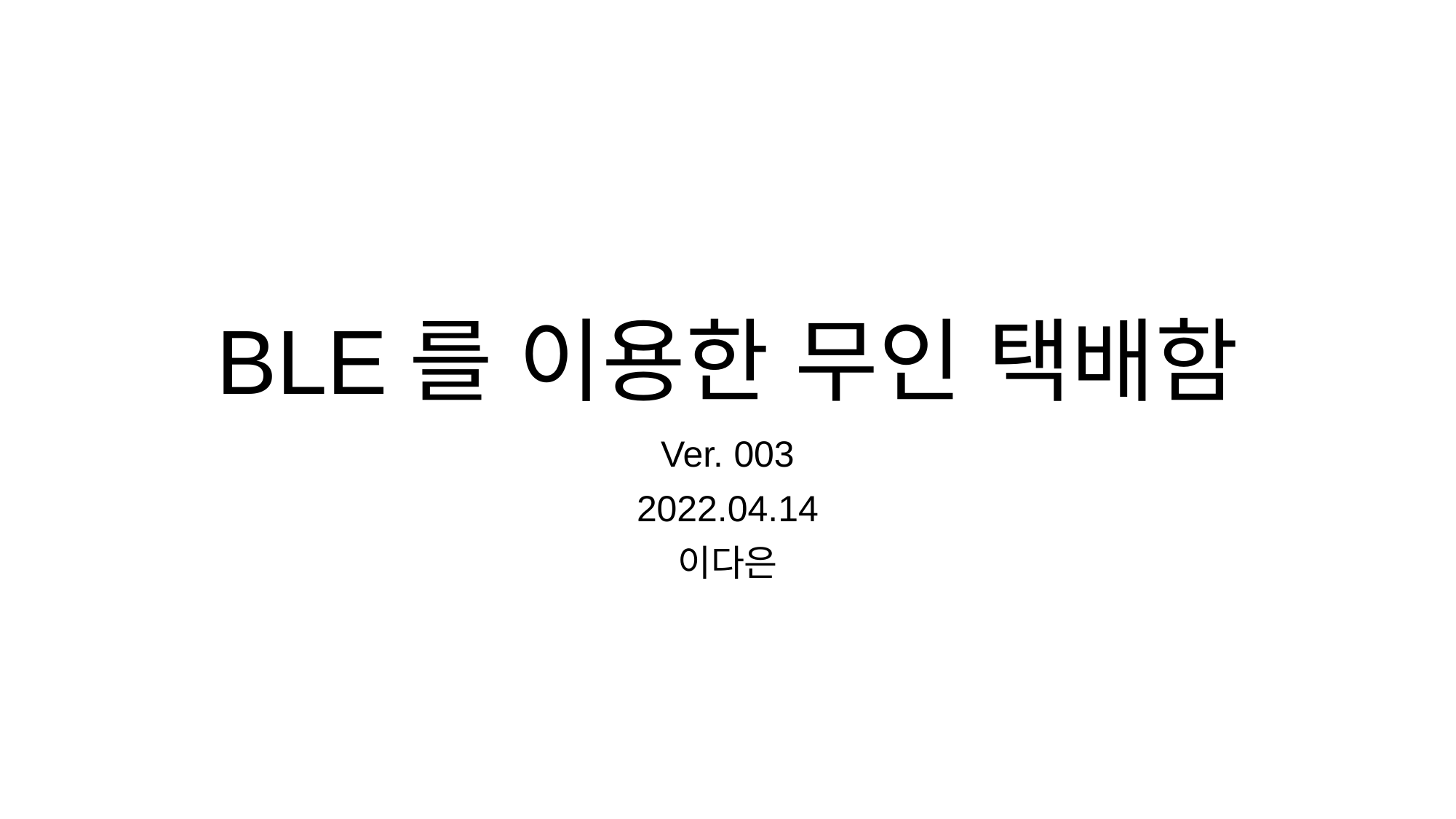

# BLE를 이용한 무인 택배함
Ver. 003
2022.04.14
이다은